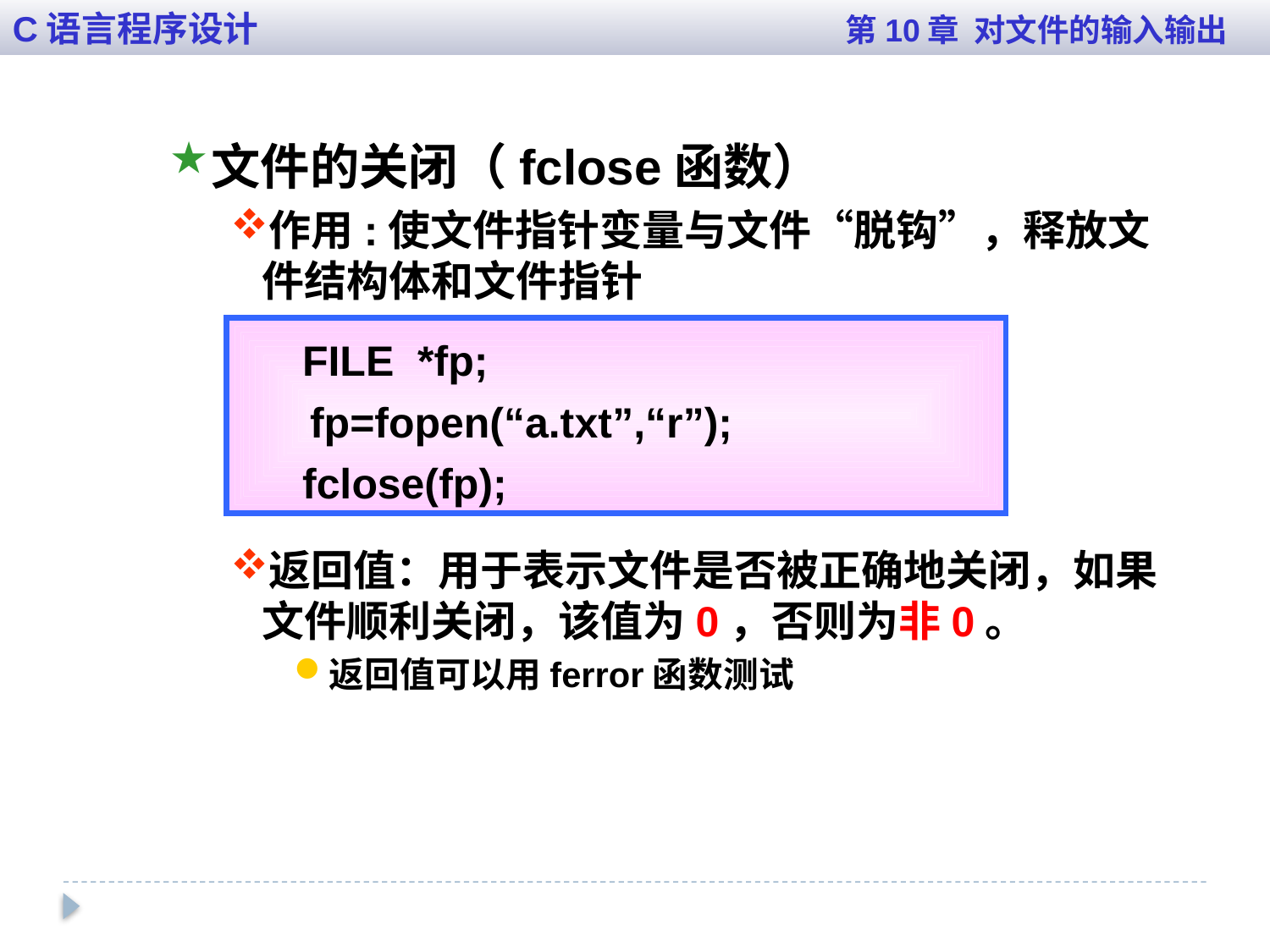

C语言程序设计                                                                         第10章  对文件的输入输出
文件的关闭（fclose函数）
作用:使文件指针变量与文件“脱钩”，释放文件结构体和文件指针
FILE  *fp;
      fp=fopen(“a.txt”,“r”);
fclose(fp);
返回值：用于表示文件是否被正确地关闭，如果文件顺利关闭，该值为0，否则为非0。
返回值可以用ferror函数测试
12